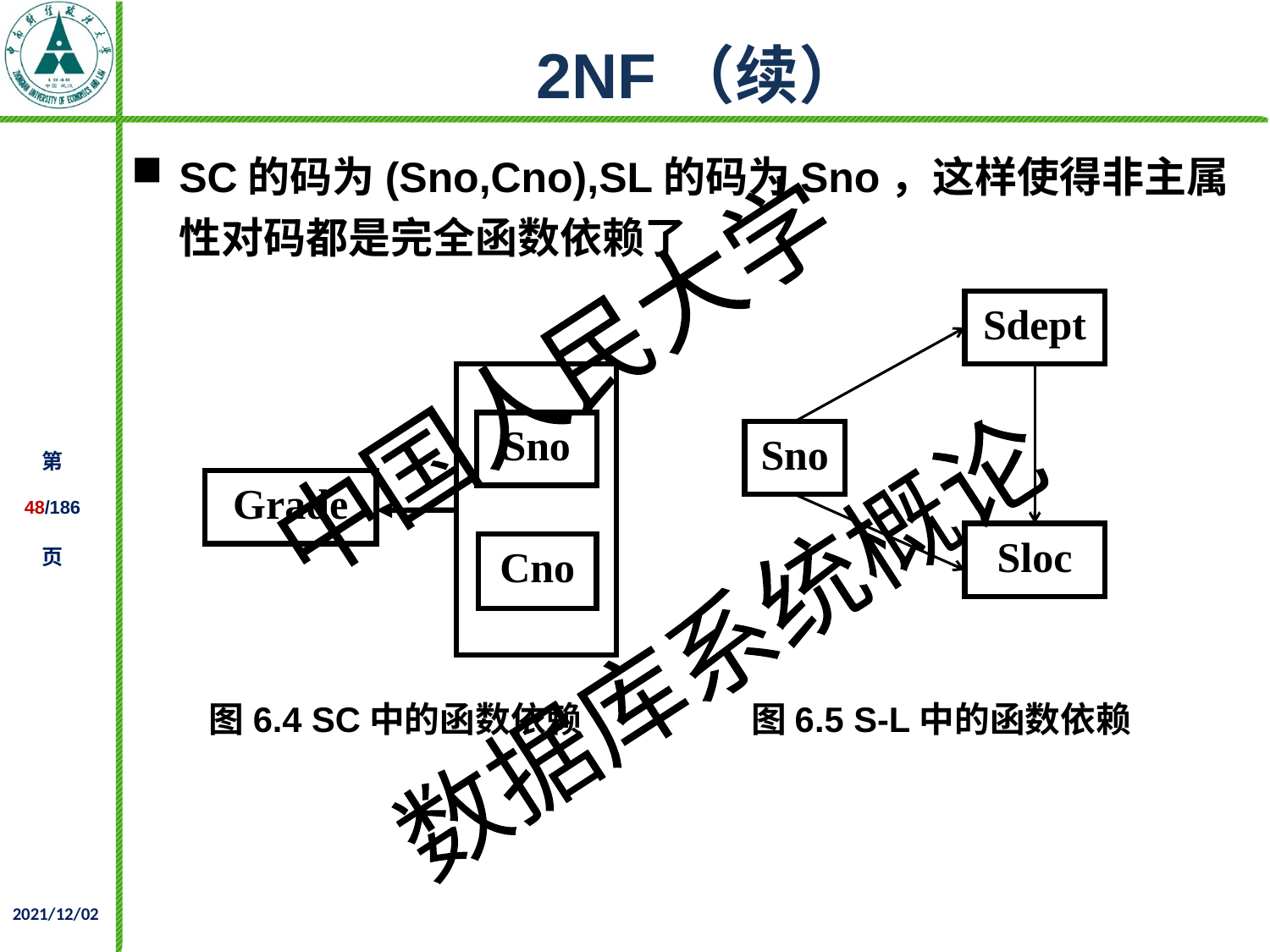

# 2NF（续）
SC的码为(Sno,Cno),SL的码为Sno，这样使得非主属性对码都是完全函数依赖了

Sdept

Sno
Grade

Cno
Sno
Sloc
图6.4 SC中的函数依赖
图6.5 S-L中的函数依赖
2021/12/02